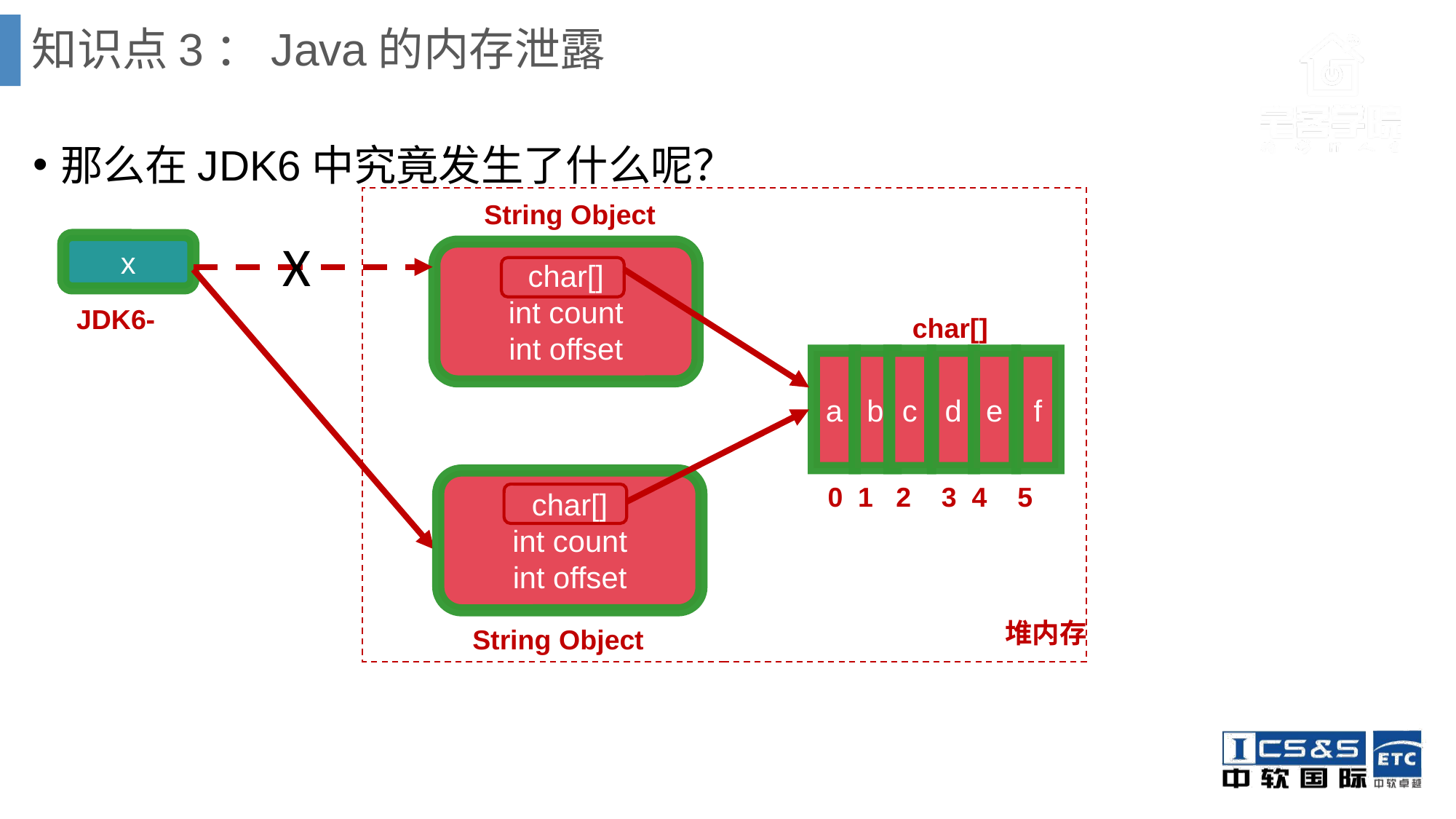

# 知识点3：Java的内存泄露
那么在JDK6中究竟发生了什么呢？

String Object
X
x
char[]
int count
int offset

JDK6-
char[]
a
b
c
d
e
f

char[]
int count
int offset
 0  1   2    3  4    5

堆内存
String Object